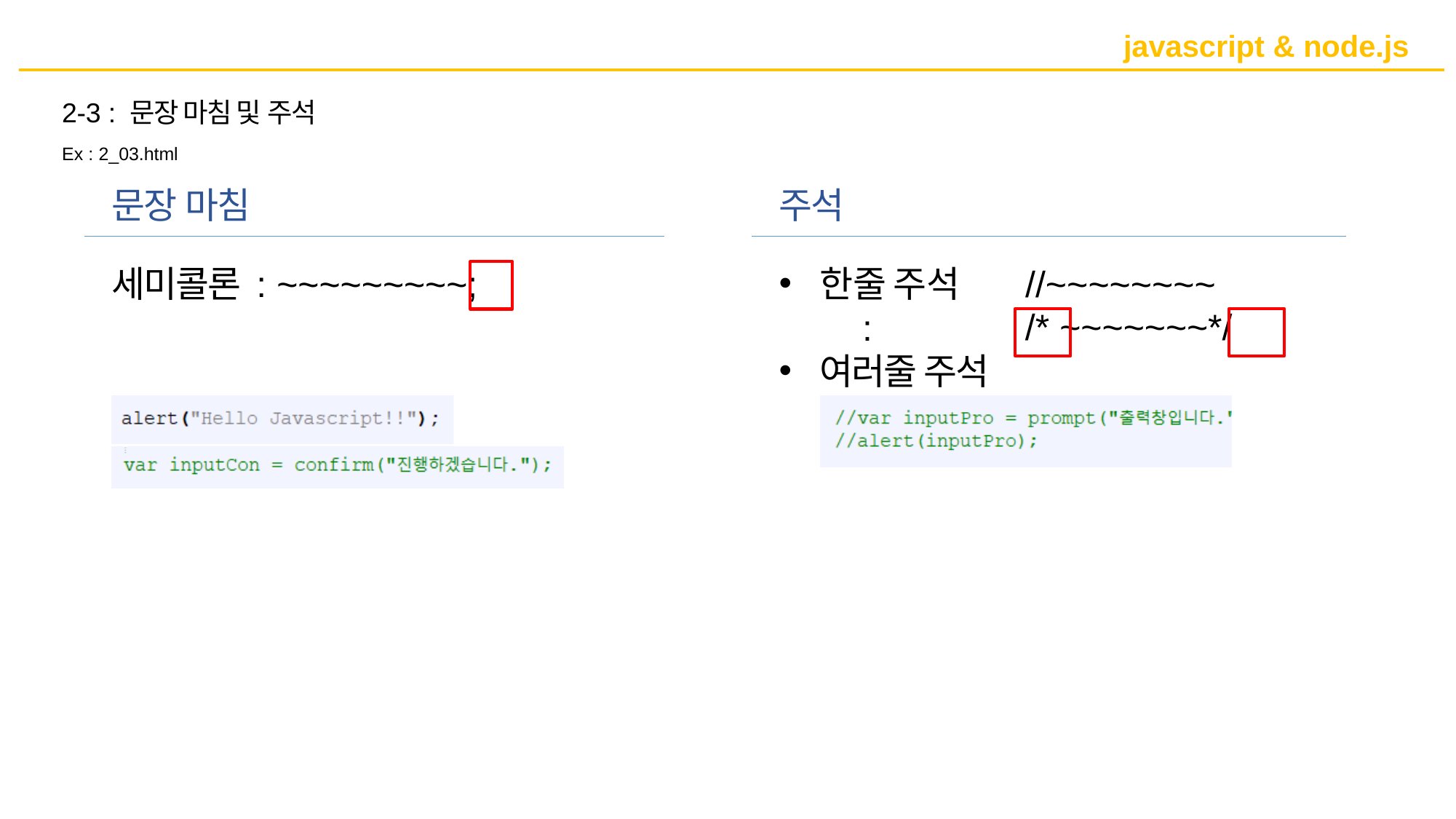

javascript & node.js

2-3 : 문장 마침 및 주석
Ex : 2_03.html
문장 마침
주석

세미콜론 : ~~~~~~~~~;
한줄 주석	:
여러줄 주석 :
//~~~~~~~~

/* ~~~~~~~*/